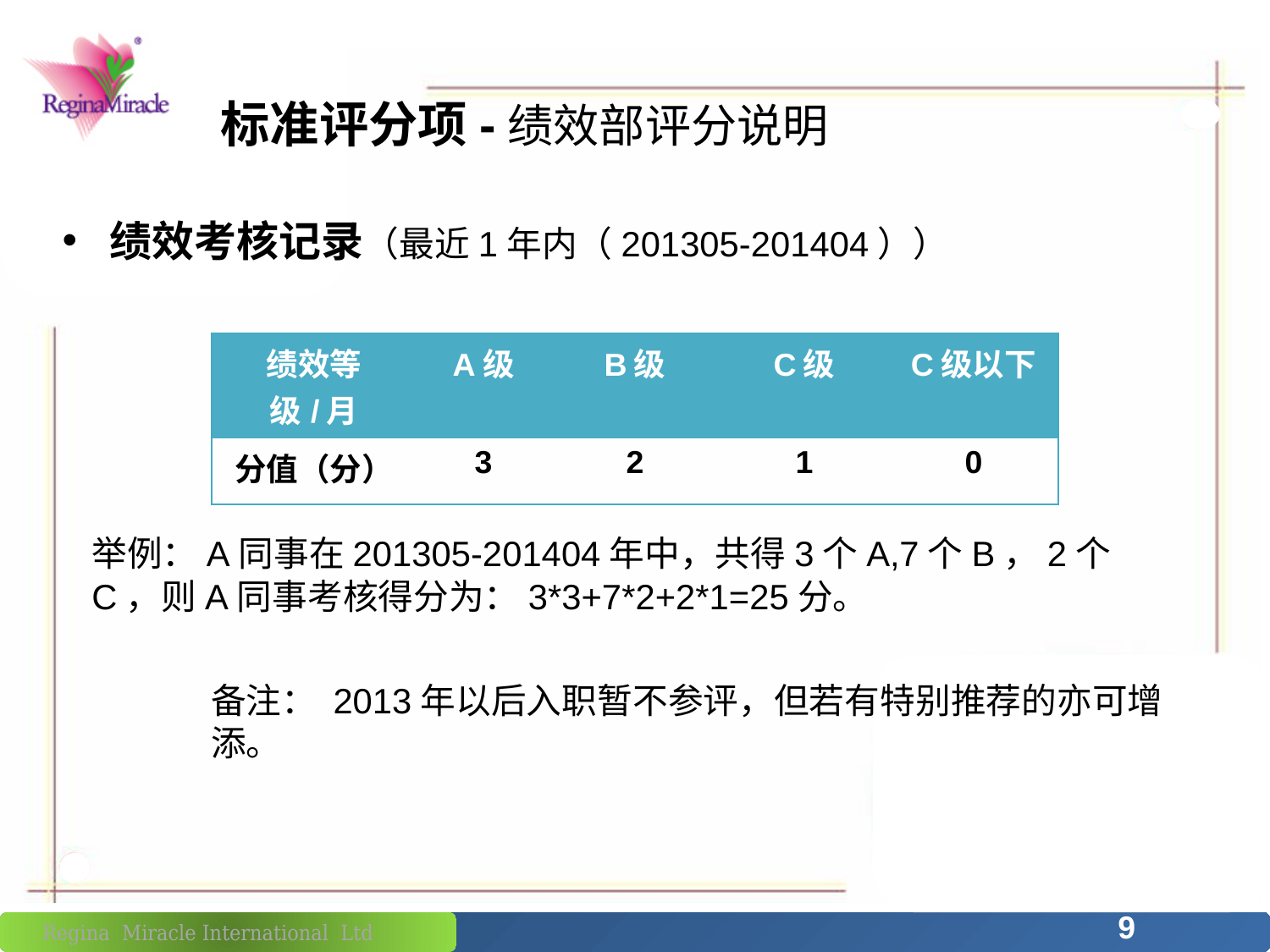

标准评分项-绩效部评分说明
绩效考核记录（最近1年内（201305-201404））
| 绩效等级/月 | A级 | B级 | C级 | C级以下 |
| --- | --- | --- | --- | --- |
| 分值（分） | 3 | 2 | 1 | 0 |
举例：A同事在201305-201404年中，共得3个A,7个B，2个C，则A同事考核得分为：3*3+7*2+2*1=25分。
备注： 2013年以后入职暂不参评，但若有特别推荐的亦可增添。
    9